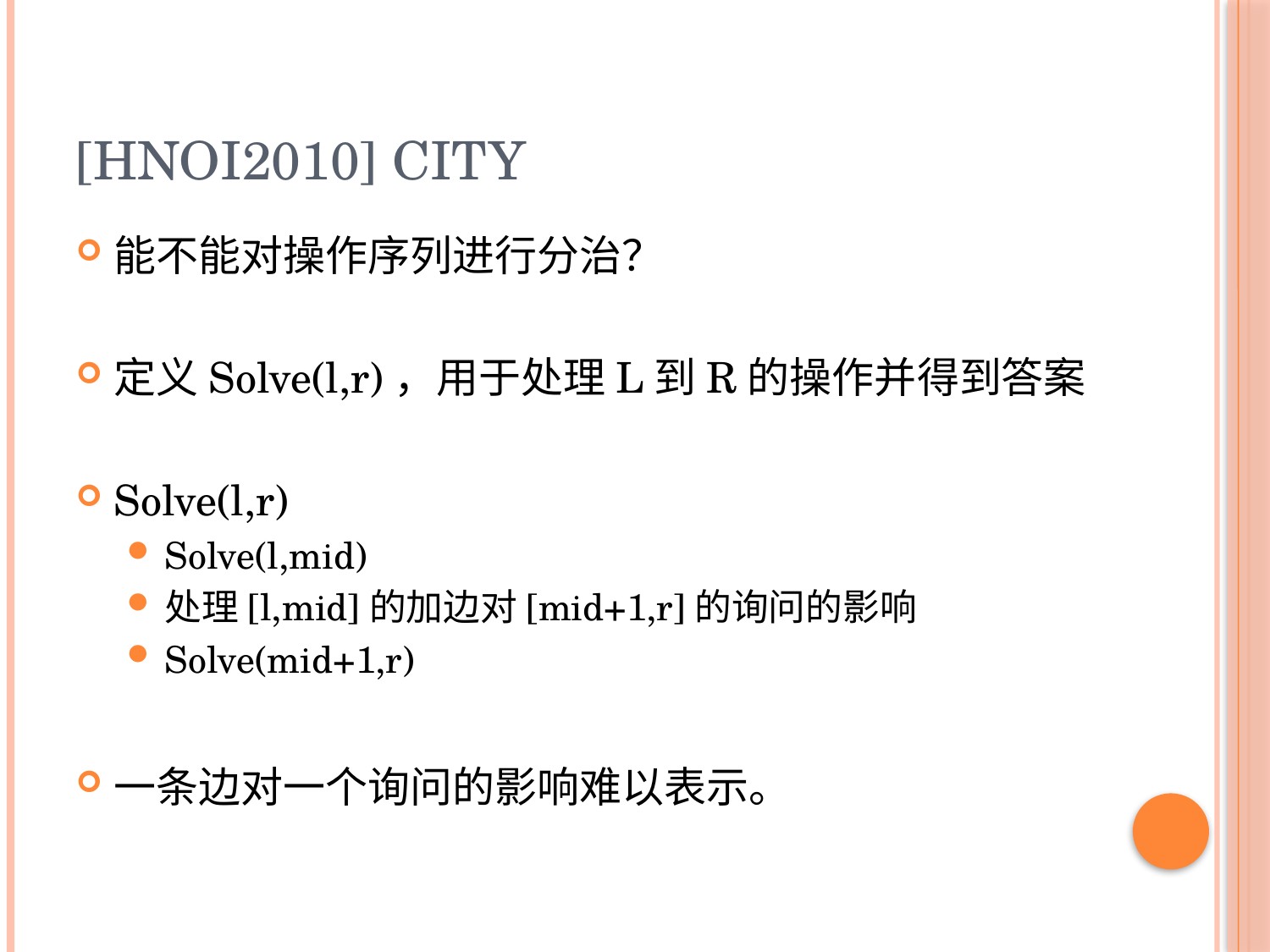

# [HNOI2010] City
能不能对操作序列进行分治？

定义Solve(l,r)，用于处理L到R的操作并得到答案

Solve(l,r)
Solve(l,mid)
处理[l,mid]的加边对[mid+1,r]的询问的影响
Solve(mid+1,r)

一条边对一个询问的影响难以表示。